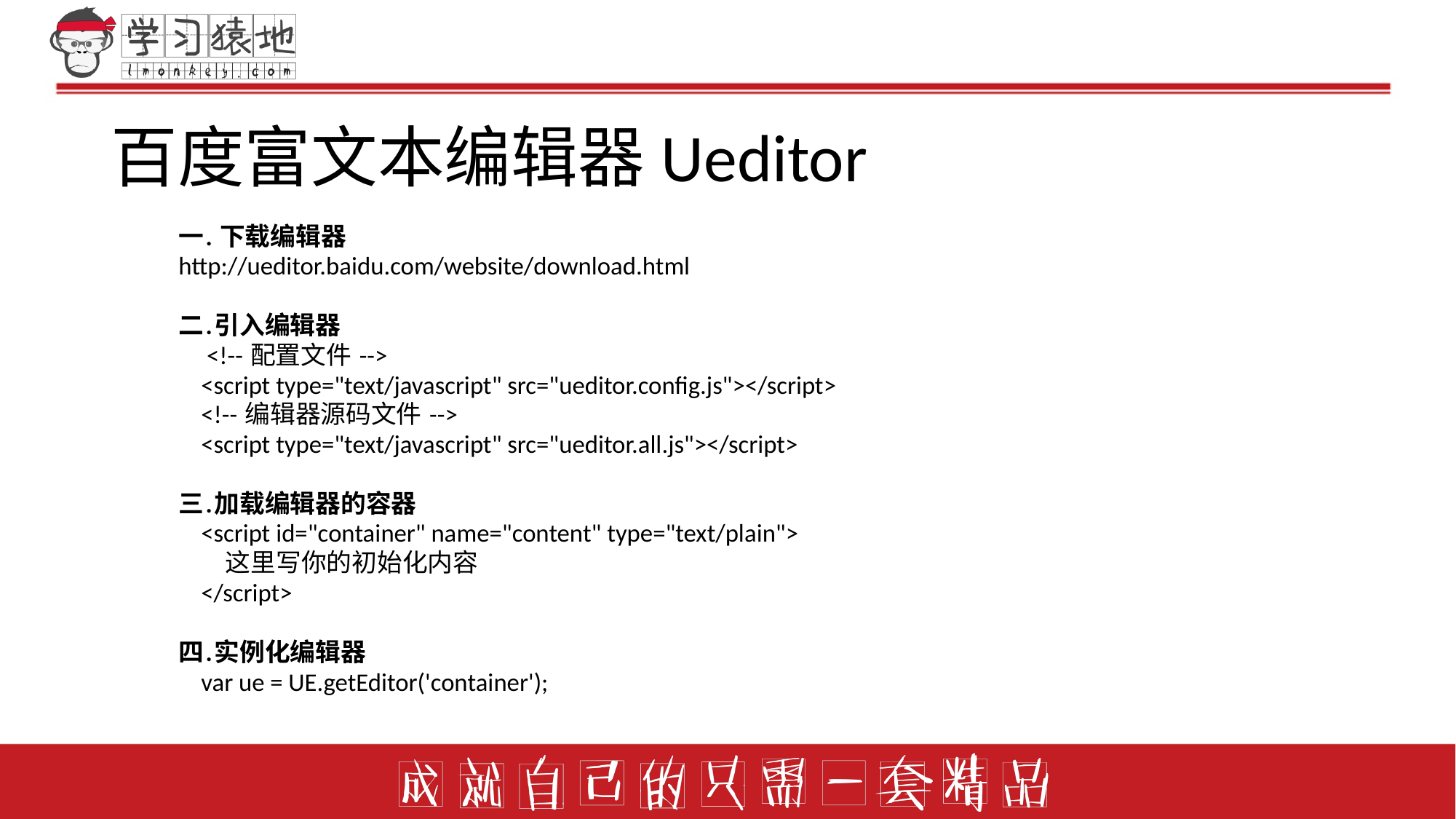

# 百度富文本编辑器Ueditor
一. 下载编辑器
http://ueditor.baidu.com/website/download.html

二.引入编辑器
     <!-- 配置文件 -->
    <script type="text/javascript" src="ueditor.config.js"></script>
    <!-- 编辑器源码文件 -->
    <script type="text/javascript" src="ueditor.all.js"></script>

三.加载编辑器的容器
    <script id="container" name="content" type="text/plain">
        这里写你的初始化内容
    </script>

四.实例化编辑器
    var ue = UE.getEditor('container');